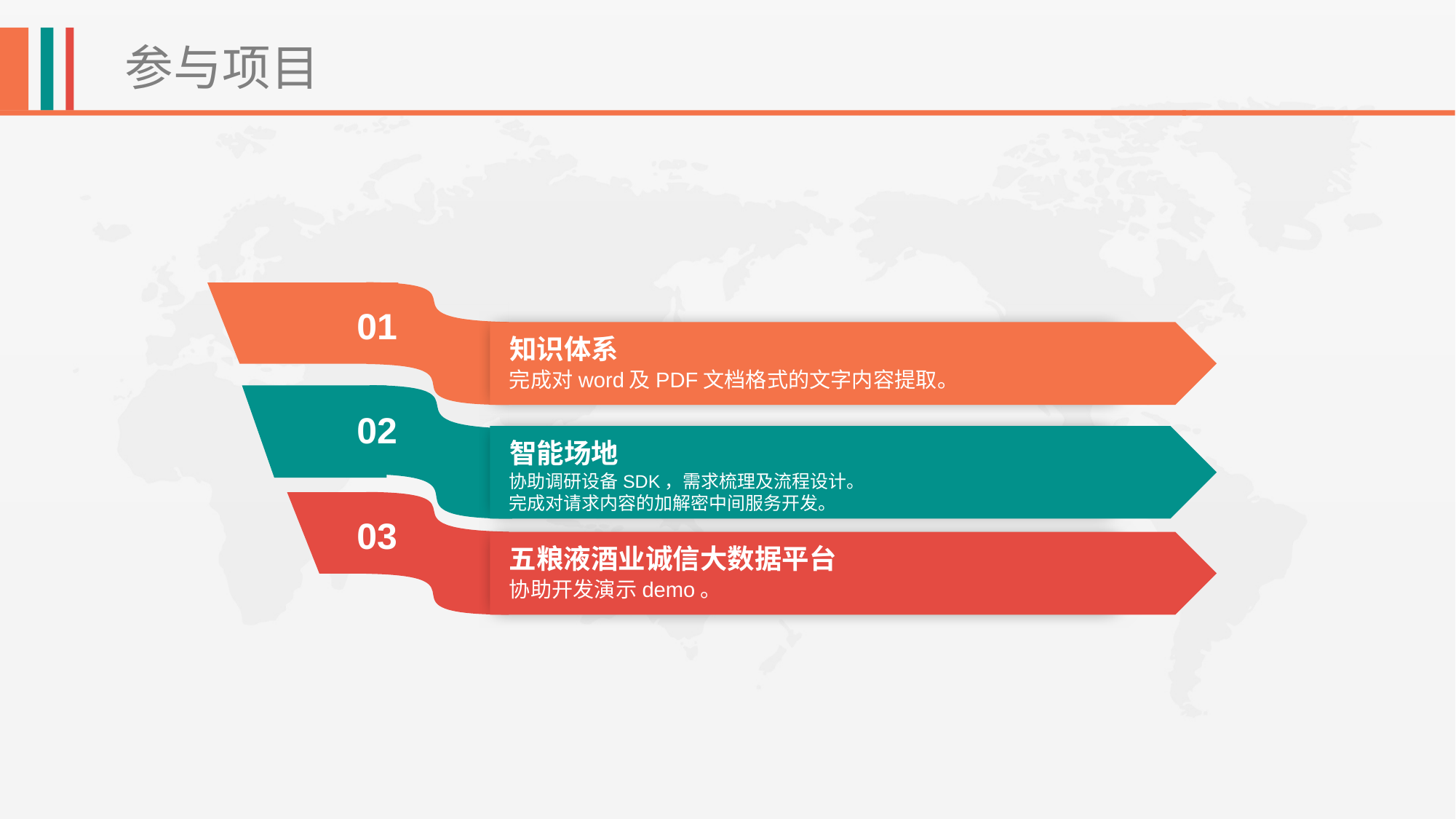

参与项目

01

知识体系
完成对word及PDF文档格式的文字内容提取。

02

智能场地
协助调研设备SDK，需求梳理及流程设计。
完成对请求内容的加解密中间服务开发。

03

五粮液酒业诚信大数据平台
协助开发演示demo。